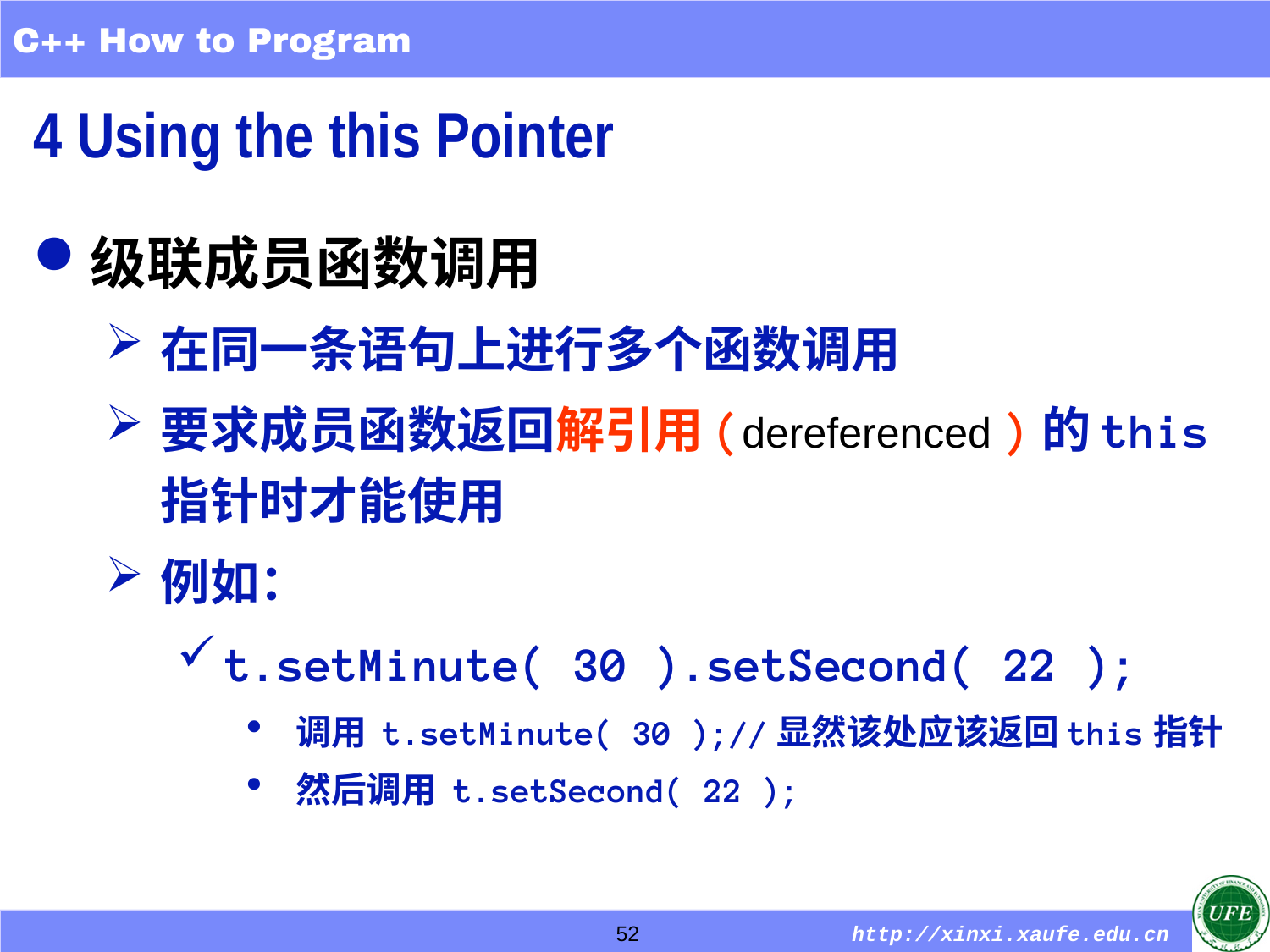

4 Using the this Pointer
级联成员函数调用
在同一条语句上进行多个函数调用
要求成员函数返回解引用(dereferenced )的this指针时才能使用
例如：
t.setMinute( 30 ).setSecond( 22 );
调用 t.setMinute( 30 );//显然该处应该返回this指针
然后调用 t.setSecond( 22 );
52